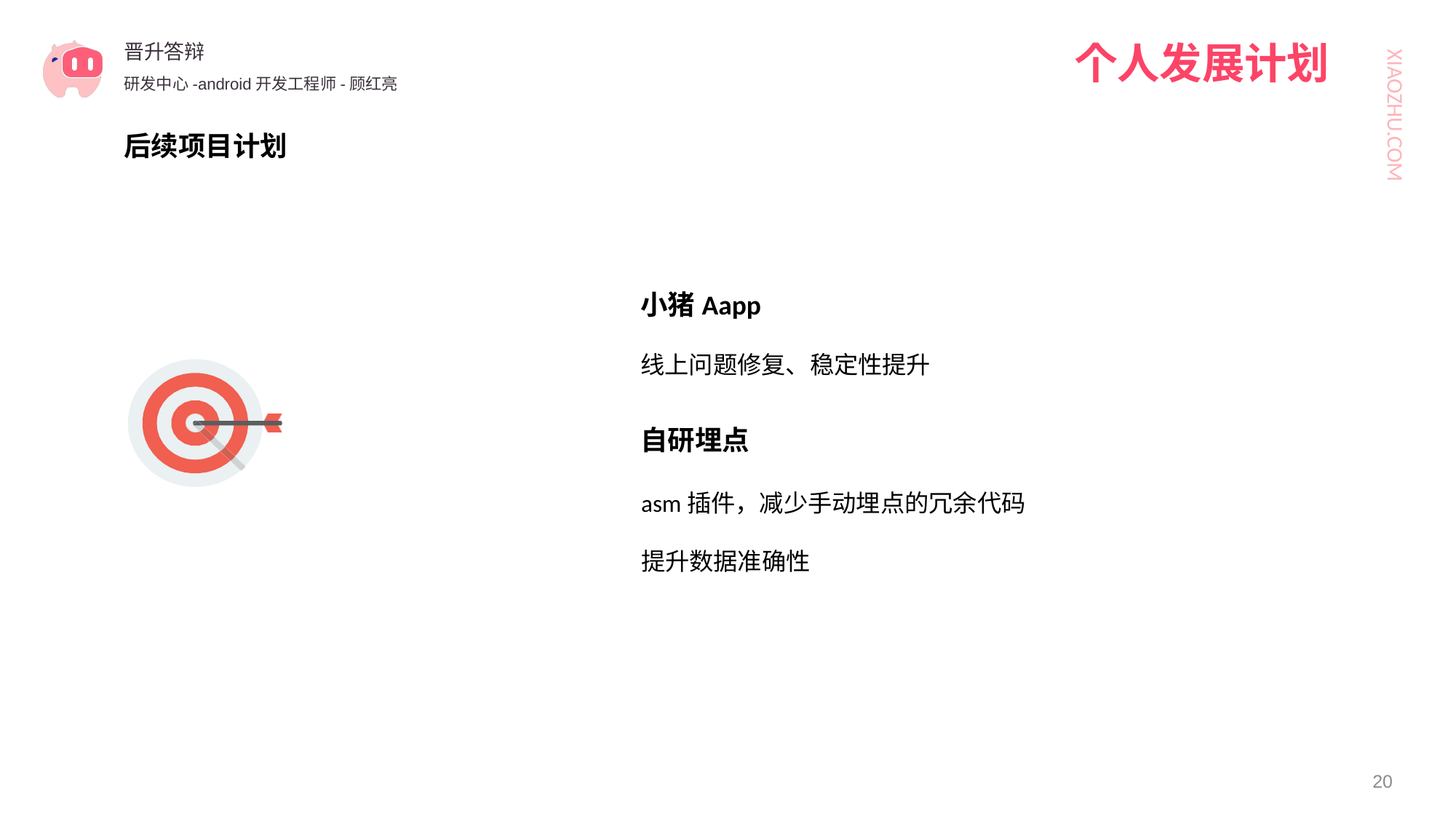

晋升答辩

个人发展计划
研发中心-android开发工程师-顾红亮

后续项目计划
小猪Aapp
线上问题修复、稳定性提升

自研埋点
asm插件，减少手动埋点的冗余代码

提升数据准确性
20